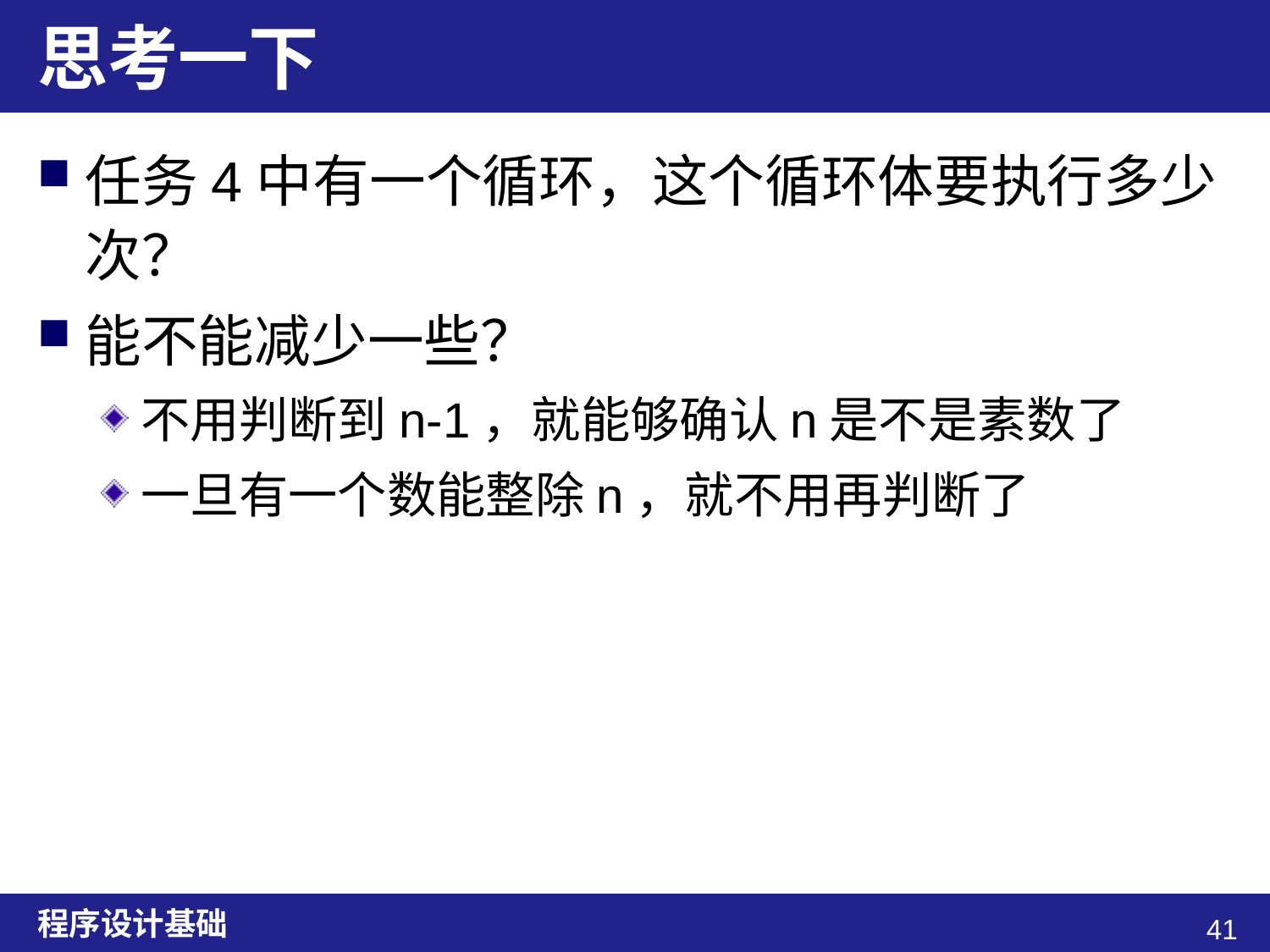

# 思考一下
任务4中有一个循环，这个循环体要执行多少次？
能不能减少一些？
不用判断到n-1，就能够确认n是不是素数了
一旦有一个数能整除n，就不用再判断了